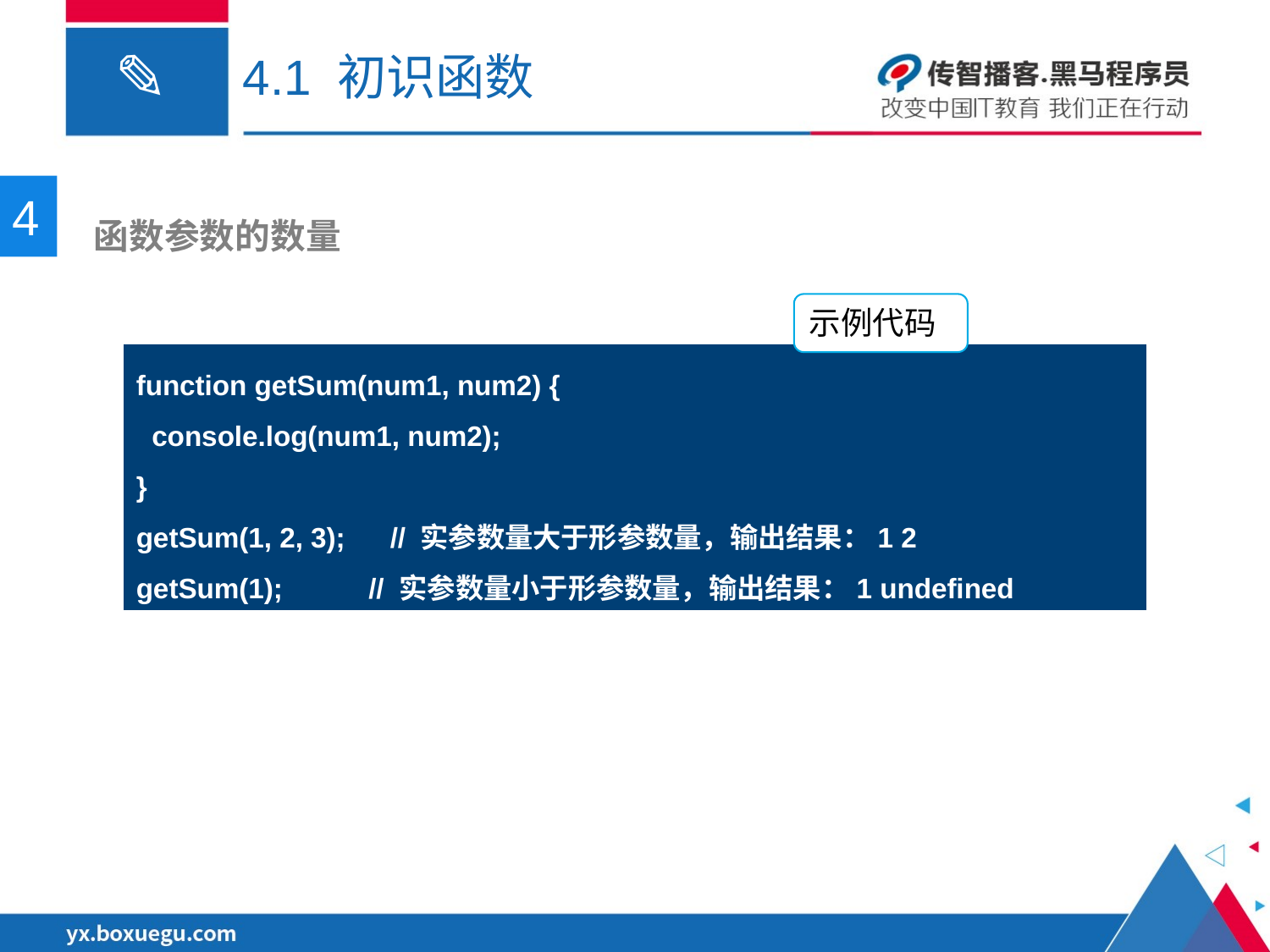

# 4.1 初识函数

4
  函数参数的数量
示例代码
function getSum(num1, num2) {
  console.log(num1, num2);
}
getSum(1, 2, 3);	// 实参数量大于形参数量，输出结果：1 2
getSum(1);           // 实参数量小于形参数量，输出结果：1 undefined